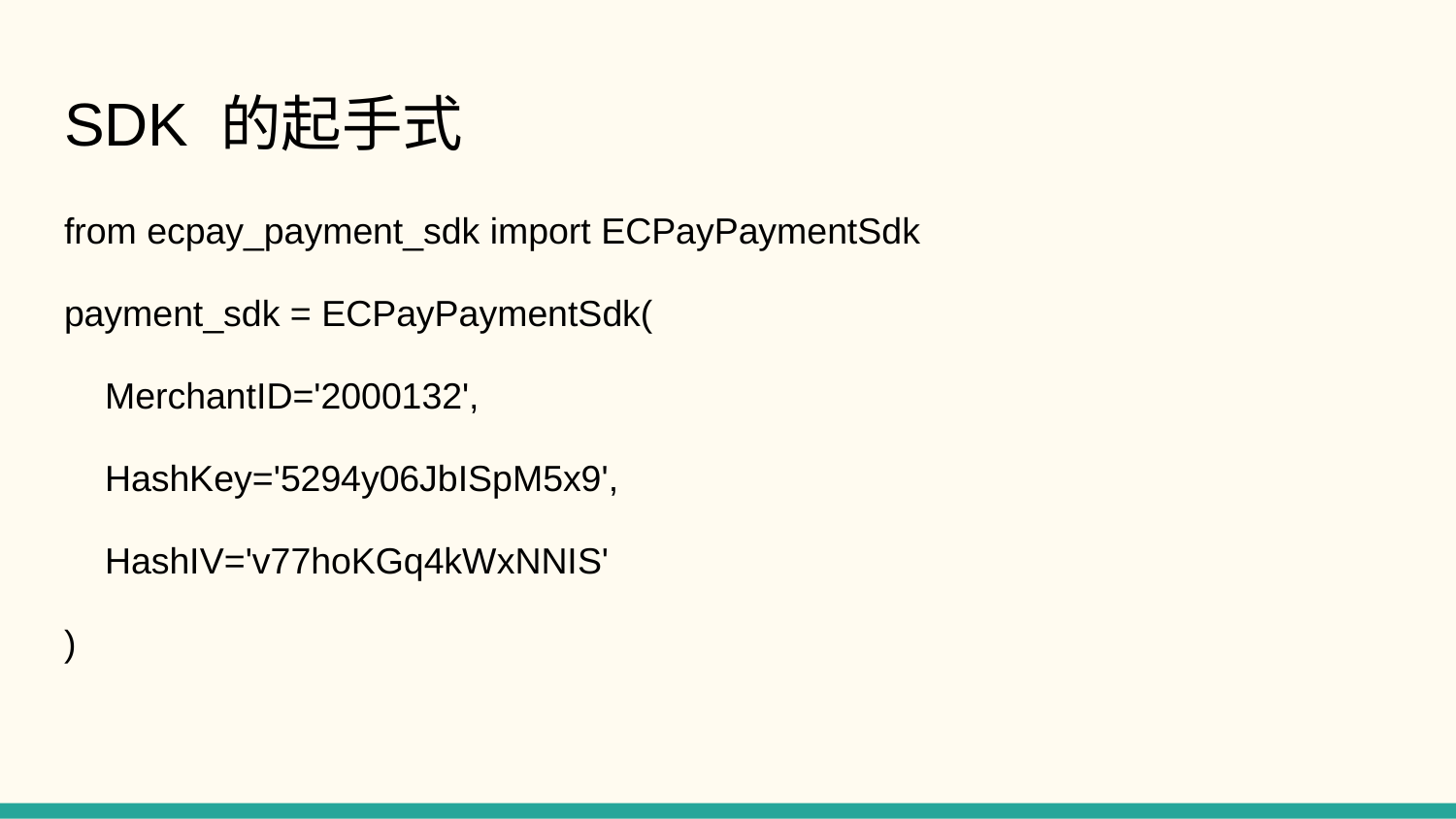

# SDK 的起手式
from ecpay_payment_sdk import ECPayPaymentSdk
payment_sdk = ECPayPaymentSdk(
    MerchantID='2000132',
    HashKey='5294y06JbISpM5x9',
    HashIV='v77hoKGq4kWxNNIS'
)